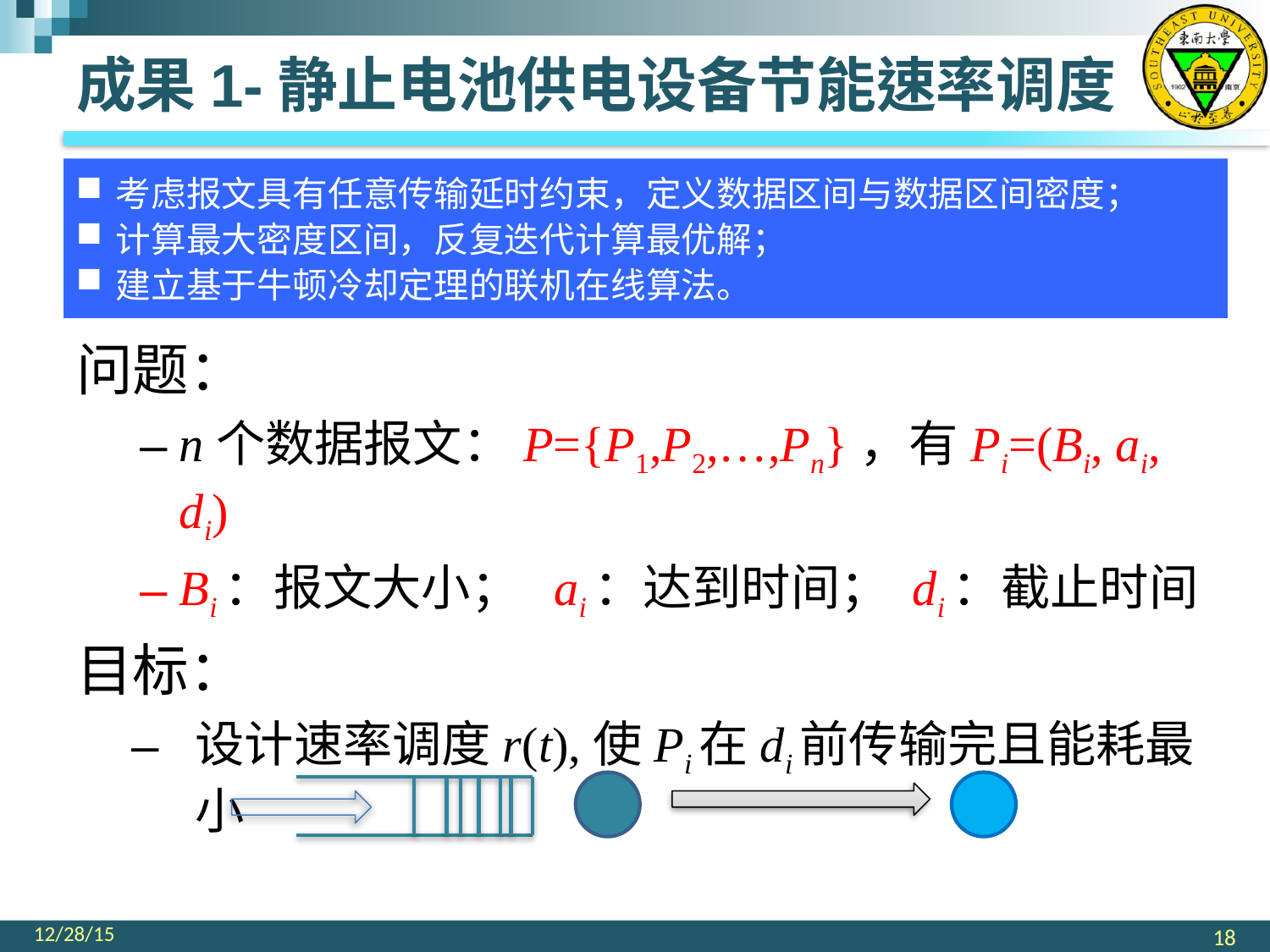

# 成果1-静止电池供电设备节能速率调度
考虑报文具有任意传输延时约束，定义数据区间与数据区间密度；
计算最大密度区间，反复迭代计算最优解；
建立基于牛顿冷却定理的联机在线算法。
问题：
n个数据报文：P={P1,P2,…,Pn}，有Pi=(Bi, ai, di)
Bi：报文大小；  ai：达到时间； di：截止时间
目标：
设计速率调度r(t),使Pi在di前传输完且能耗最小

12/28/15
18